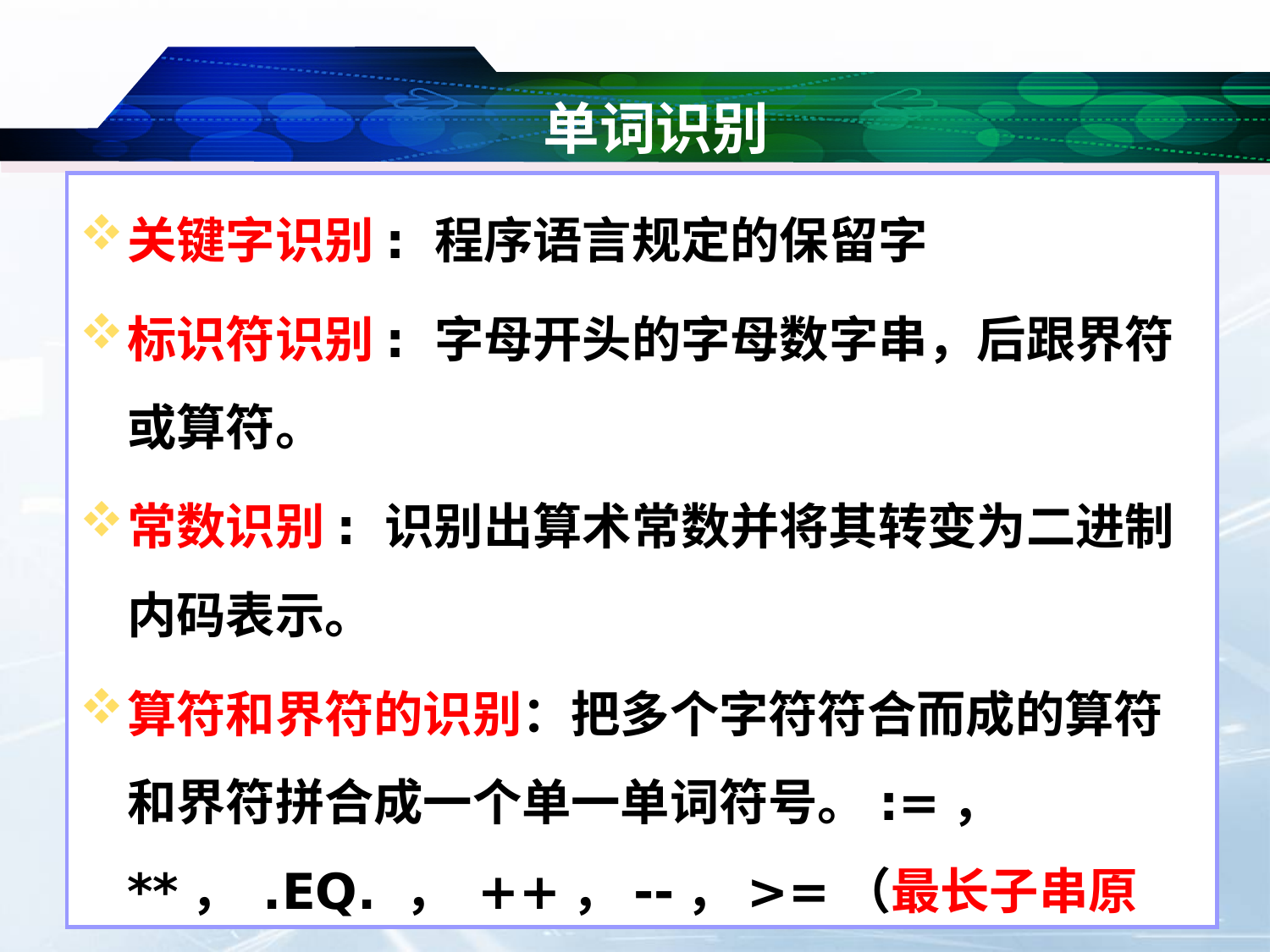

# 单词识别
关键字识别: 程序语言规定的保留字
标识符识别: 字母开头的字母数字串，后跟界符或算符。
常数识别: 识别出算术常数并将其转变为二进制内码表示。
算符和界符的识别：把多个字符符合而成的算符和界符拼合成一个单一单词符号。:=， **， .EQ. ， ++，--，>=（最长子串原则）。